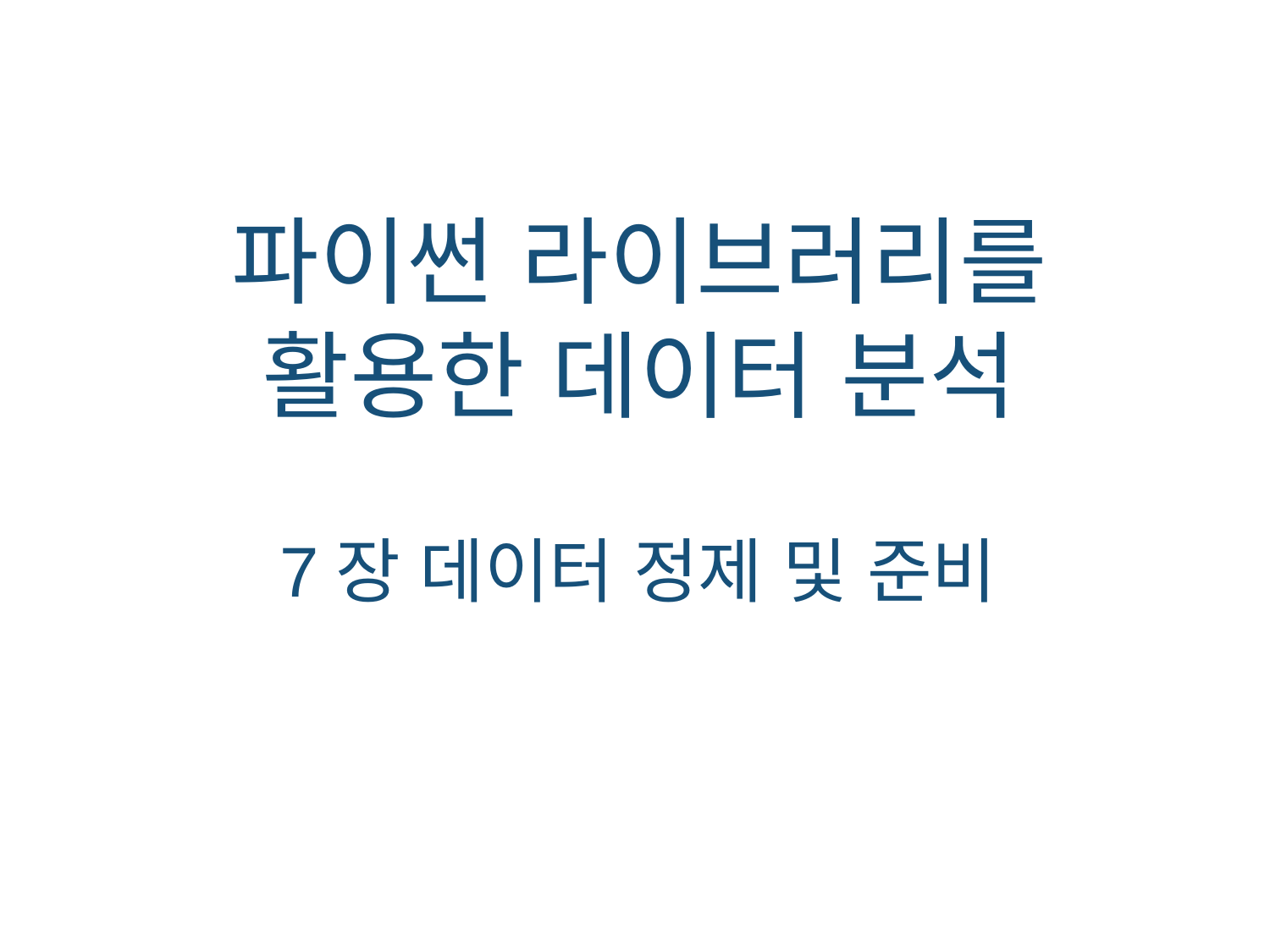

파이썬 라이브러리를
활용한 데이터 분석
7장 데이터 정제 및 준비